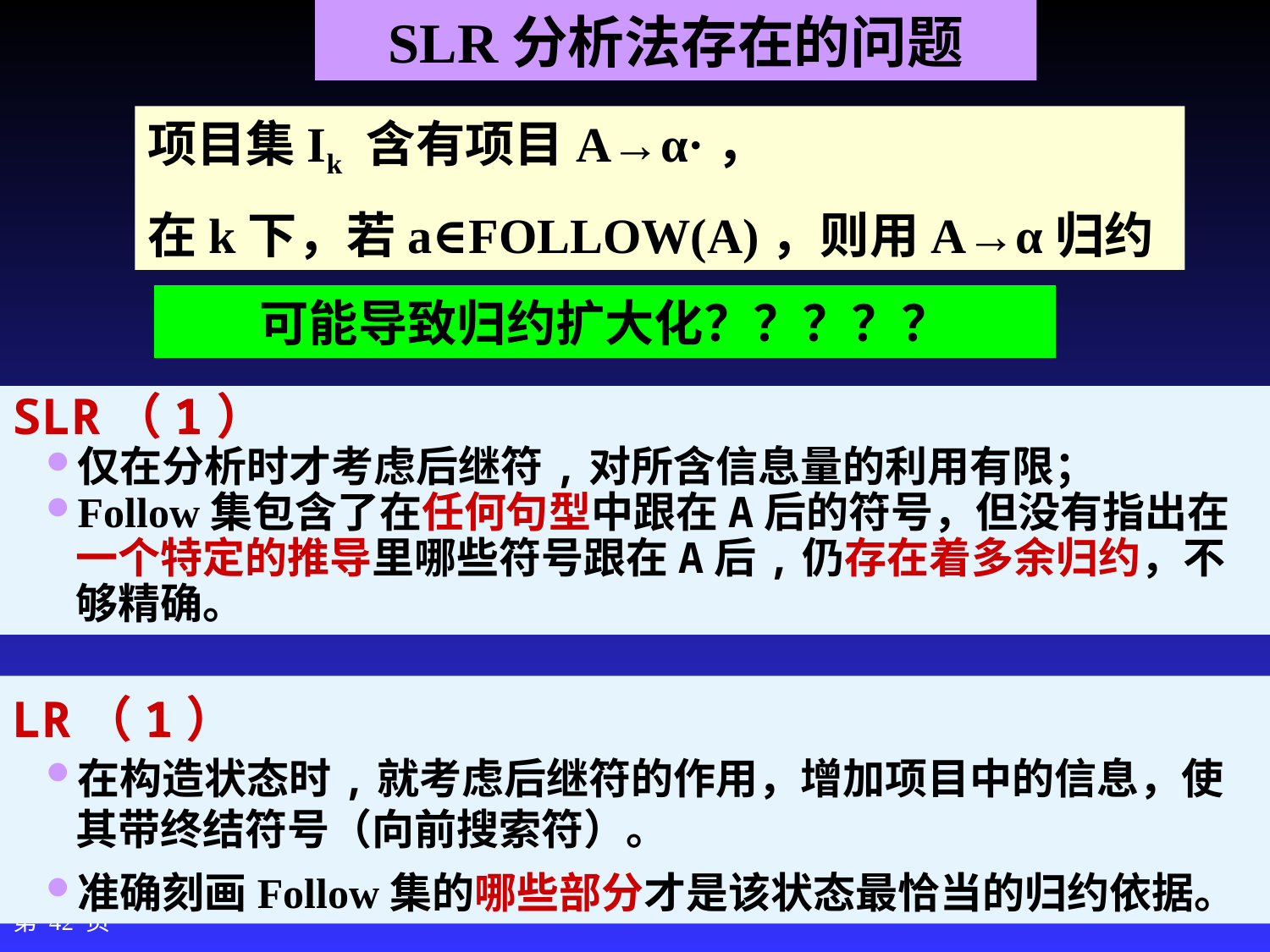

SLR分析法存在的问题
项目集Ik 含有项目A→α·，
在k下，若a∈FOLLOW(A)，则用A→α归约
可能导致归约扩大化？？？？？
SLR（1）
仅在分析时才考虑后继符,对所含信息量的利用有限；
Follow集包含了在任何句型中跟在A后的符号，但没有指出在一个特定的推导里哪些符号跟在A后,仍存在着多余归约，不够精确。
LR（1）
在构造状态时,就考虑后继符的作用，增加项目中的信息，使其带终结符号（向前搜索符）。
准确刻画Follow集的哪些部分才是该状态最恰当的归约依据。
第 42 页